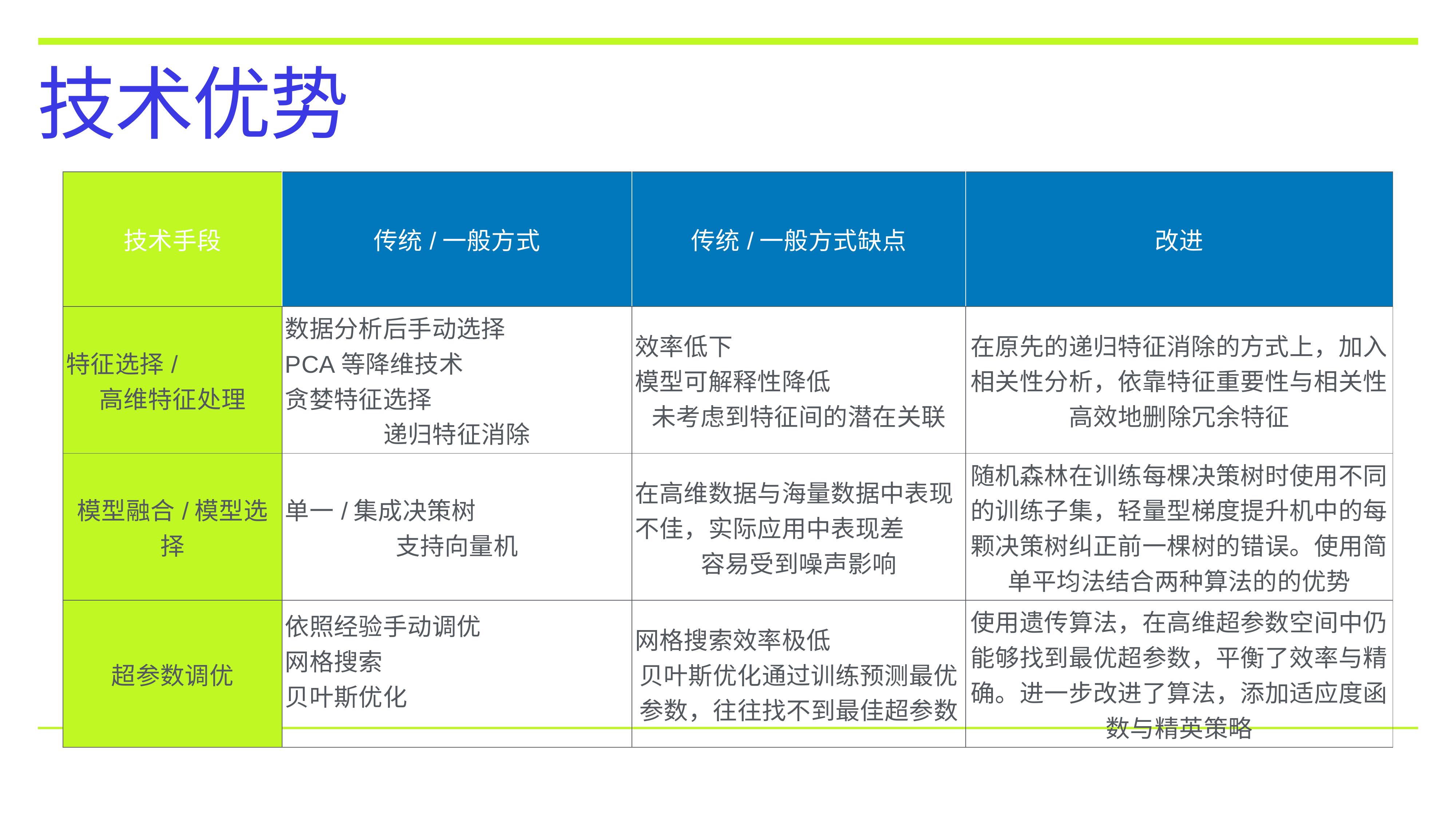

# 技术优势
| 技术手段 | 传统/一般方式 | 传统/一般方式缺点 | 改进 |
| --- | --- | --- | --- |
| 特征选择/ 高维特征处理 | 数据分析后手动选择 PCA等降维技术 贪婪特征选择 递归特征消除 | 效率低下 模型可解释性降低 未考虑到特征间的潜在关联 | 在原先的递归特征消除的方式上，加入相关性分析，依靠特征重要性与相关性高效地删除冗余特征 |
| 模型融合/模型选择 | 单一/集成决策树 支持向量机 | 在高维数据与海量数据中表现不佳，实际应用中表现差 容易受到噪声影响 | 随机森林在训练每棵决策树时使用不同的训练子集，轻量型梯度提升机中的每颗决策树纠正前一棵树的错误。使用简单平均法结合两种算法的的优势 |
| 超参数调优 | 依照经验手动调优 网格搜索 贝叶斯优化 | 网格搜索效率极低 贝叶斯优化通过训练预测最优参数，往往找不到最佳超参数 | 使用遗传算法，在高维超参数空间中仍能够找到最优超参数，平衡了效率与精确。进一步改进了算法，添加适应度函数与精英策略 |